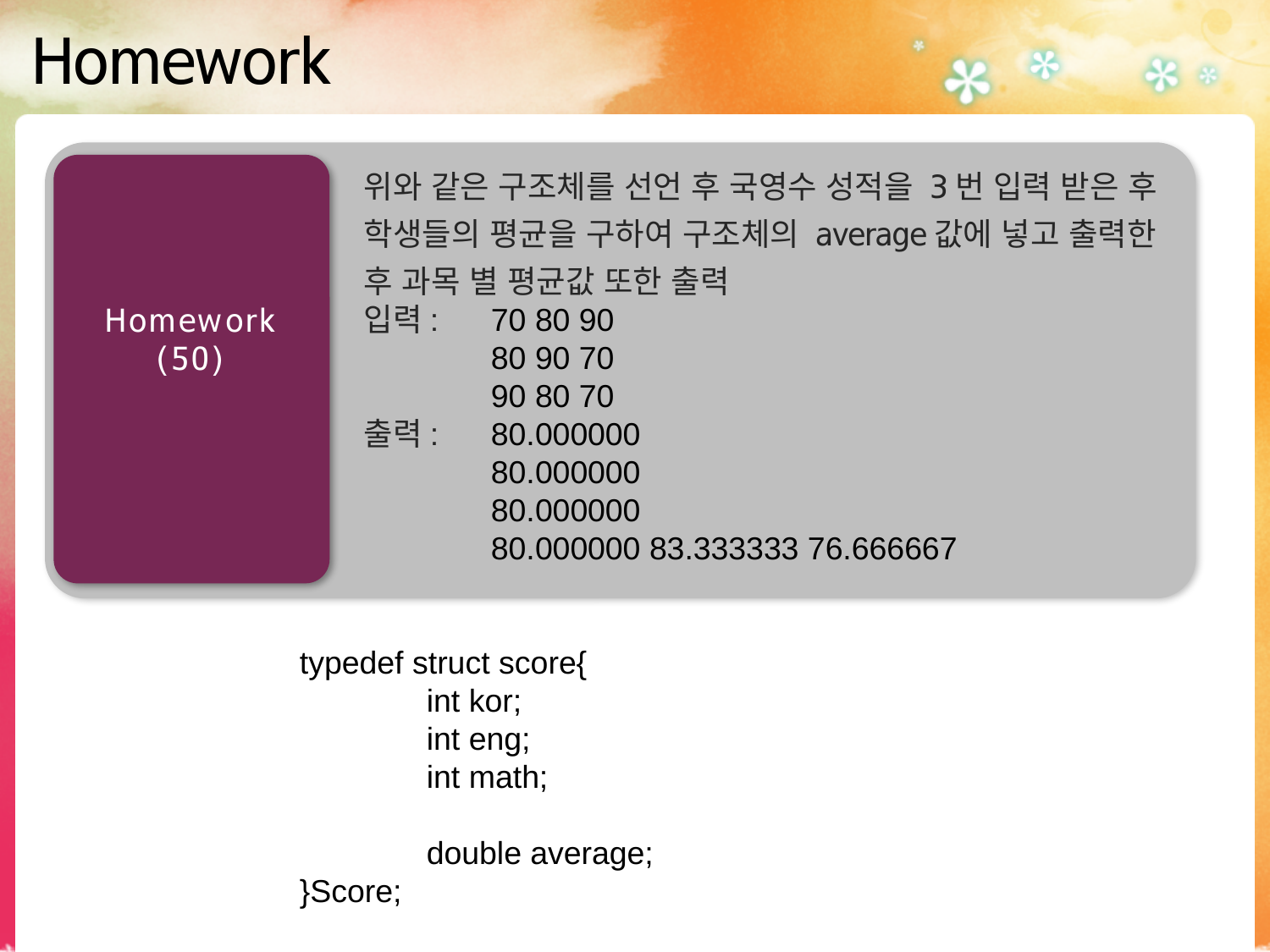

# Homework

위와 같은 구조체를 선언 후 국영수 성적을 3번 입력 받은 후 학생들의 평균을 구하여 구조체의 average값에 넣고 출력한 후 과목 별 평균값 또한 출력
입력: 	70 80 90
	80 90 70
	90 80 70
출력: 	80.000000
	80.000000
	80.000000
	80.000000 83.333333 76.666667

Homework
(50)
typedef struct score{
	int kor;
	int eng;
	int math;

	double average;
}Score;